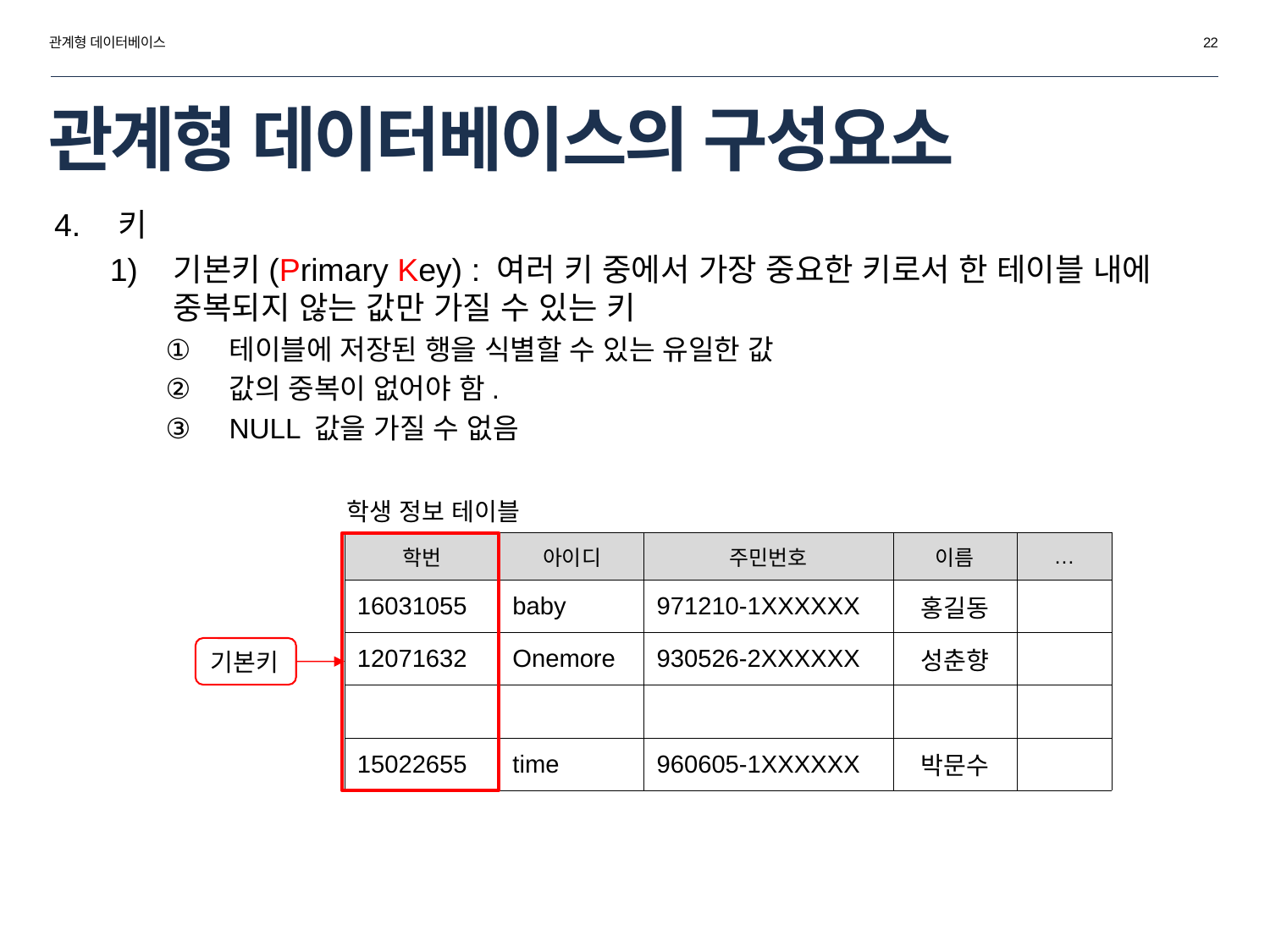

관계형 데이터베이스
22
# 관계형 데이터베이스의 구성요소
키
기본키(Primary Key) : 여러 키 중에서 가장 중요한 키로서 한 테이블 내에 중복되지 않는 값만 가질 수 있는 키
테이블에 저장된 행을 식별할 수 있는 유일한 값
값의 중복이 없어야 함.
NULL 값을 가질 수 없음

학생 정보 테이블
| 학번 | 아이디 | 주민번호 | 이름 | … |
| --- | --- | --- | --- | --- |
| 16031055 | baby | 971210-1XXXXXX | 홍길동 |  |
| 12071632 | Onemore | 930526-2XXXXXX | 성춘향 |  |
|  |  |  |  |  |
| 15022655 | time | 960605-1XXXXXX | 박문수 |  |

기본키